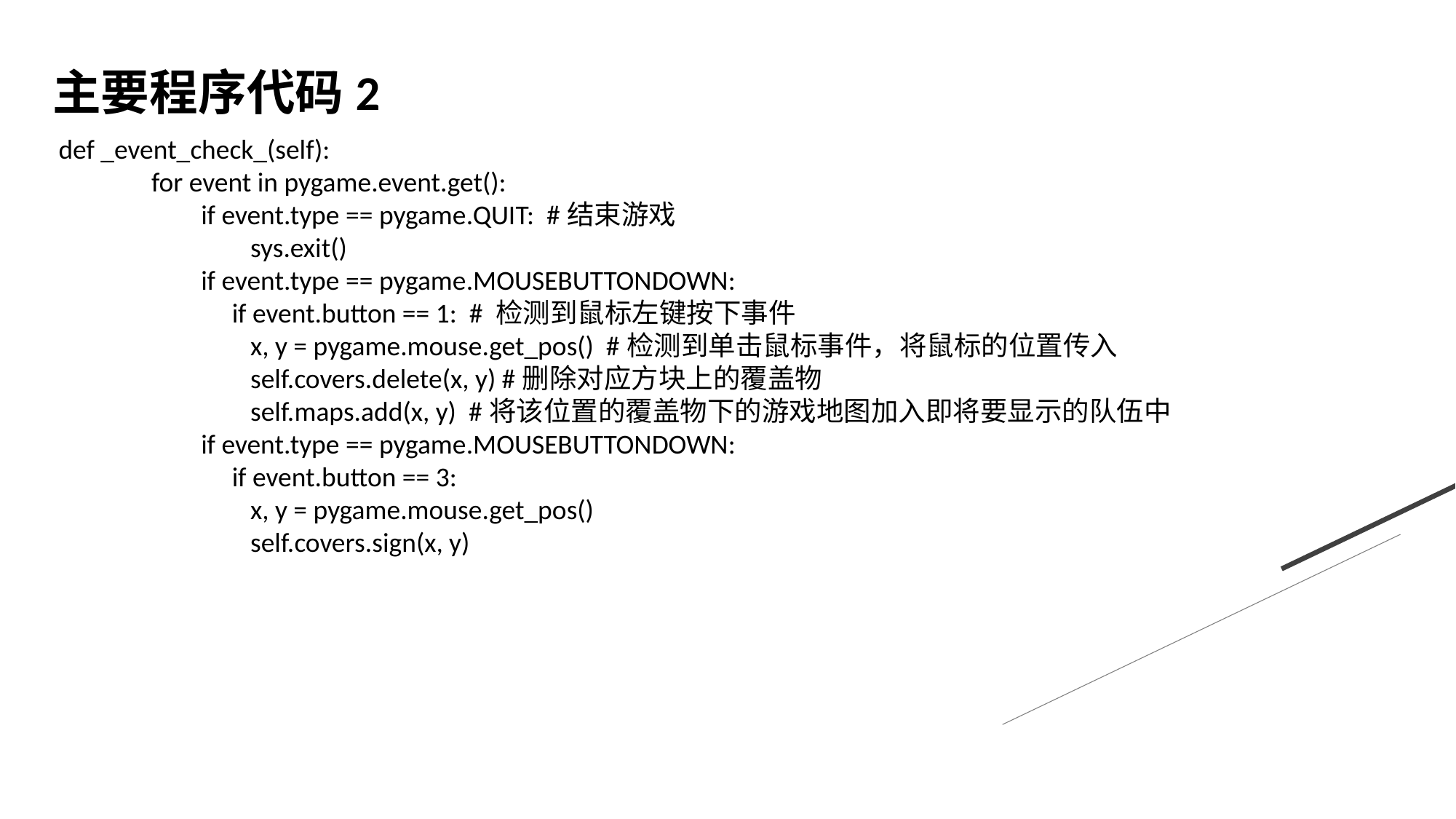

主要程序代码2
 def _event_check_(self):
                for event in pygame.event.get():
                        if event.type == pygame.QUIT:  #结束游戏
                                sys.exit()
                        if event.type == pygame.MOUSEBUTTONDOWN:
                             if event.button == 1:  # 检测到鼠标左键按下事件
                                x, y = pygame.mouse.get_pos()  #检测到单击鼠标事件，将鼠标的位置传入
                                self.covers.delete(x, y) #删除对应方块上的覆盖物
                                self.maps.add(x, y)  #将该位置的覆盖物下的游戏地图加入即将要显示的队伍中
                        if event.type == pygame.MOUSEBUTTONDOWN:
                             if event.button == 3:
                                x, y = pygame.mouse.get_pos()
                                self.covers.sign(x, y)